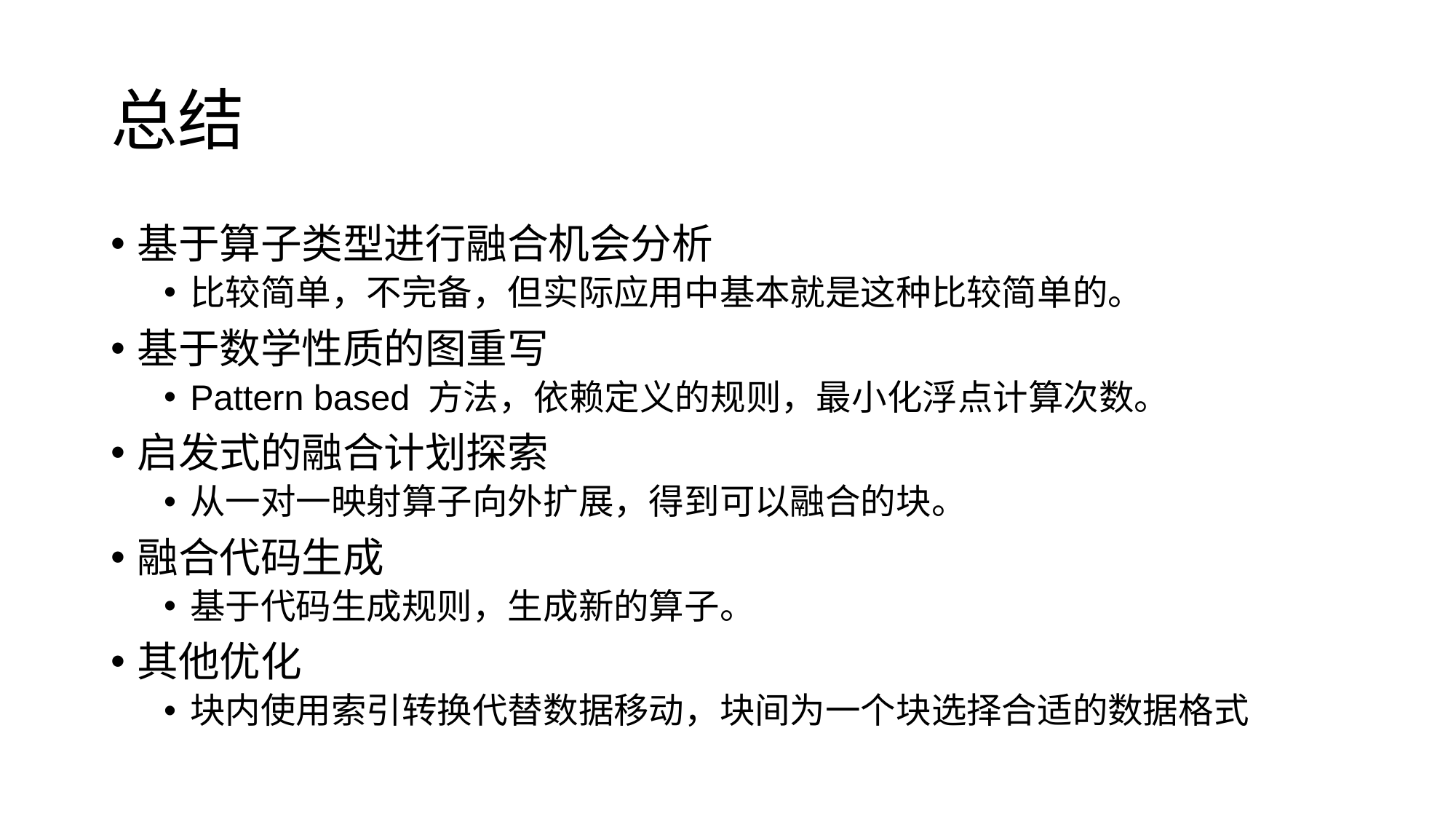

# 总结
基于算子类型进行融合机会分析
比较简单，不完备，但实际应用中基本就是这种比较简单的。
基于数学性质的图重写
Pattern based 方法，依赖定义的规则，最小化浮点计算次数。
启发式的融合计划探索
从一对一映射算子向外扩展，得到可以融合的块。
融合代码生成
基于代码生成规则，生成新的算子。
其他优化
块内使用索引转换代替数据移动，块间为一个块选择合适的数据格式